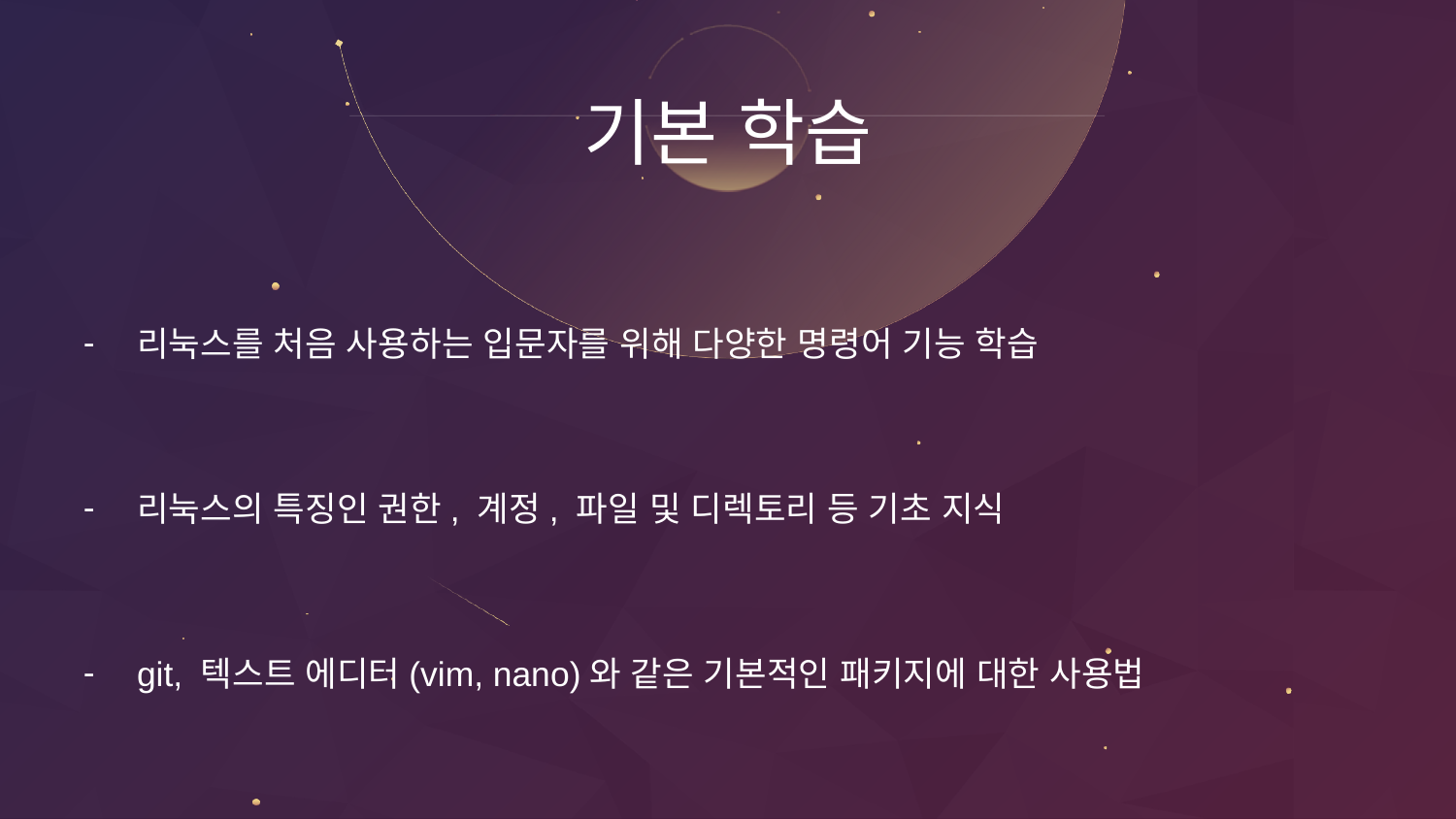

# 기본 학습
리눅스를 처음 사용하는 입문자를 위해 다양한 명령어 기능 학습

리눅스의 특징인 권한, 계정, 파일 및 디렉토리 등 기초 지식

git, 텍스트 에디터(vim, nano)와 같은 기본적인 패키지에 대한 사용법